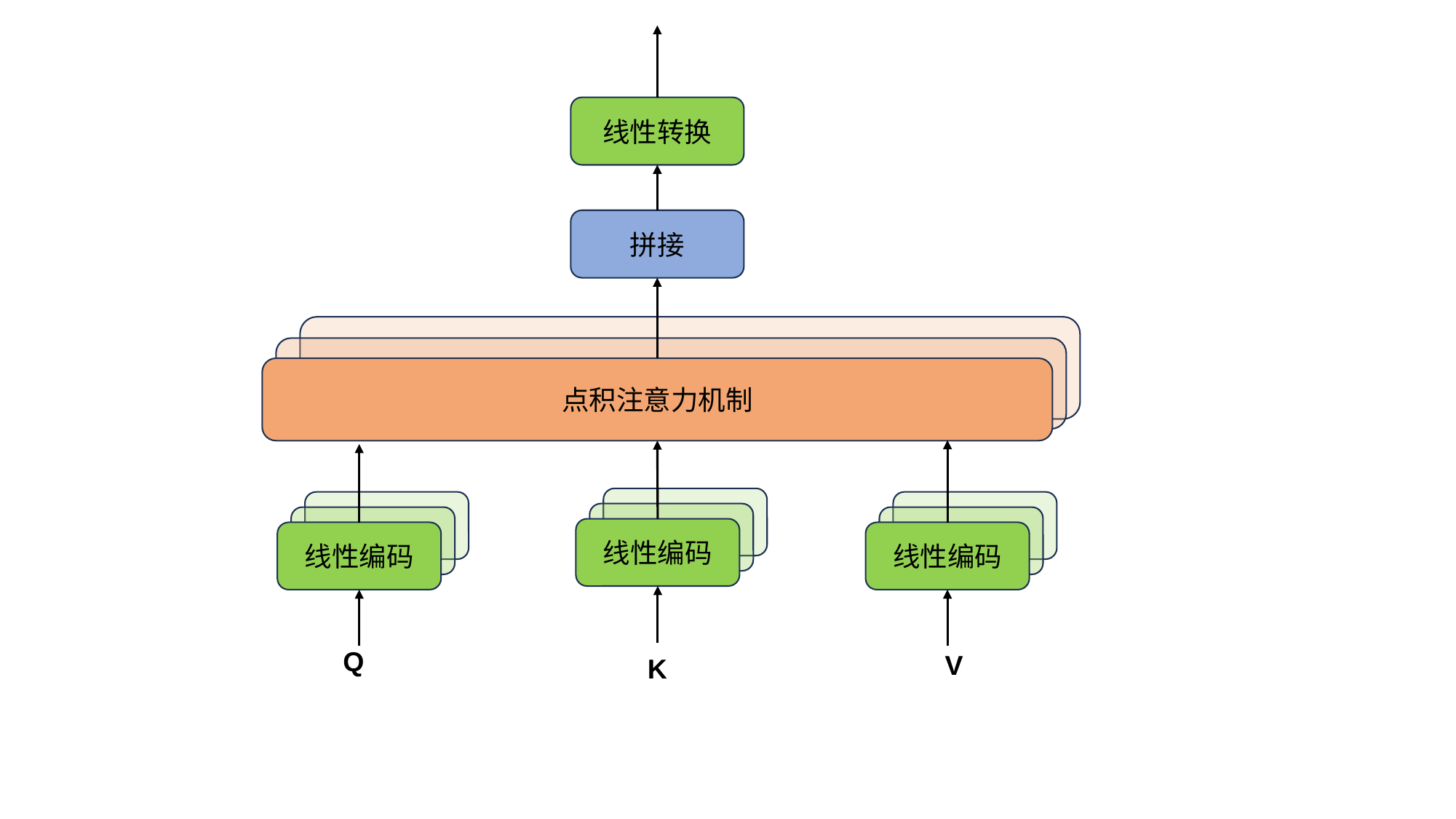

线性转换
拼接

点积注意力机制

线性编码
线性编码
线性编码
Q
V
K